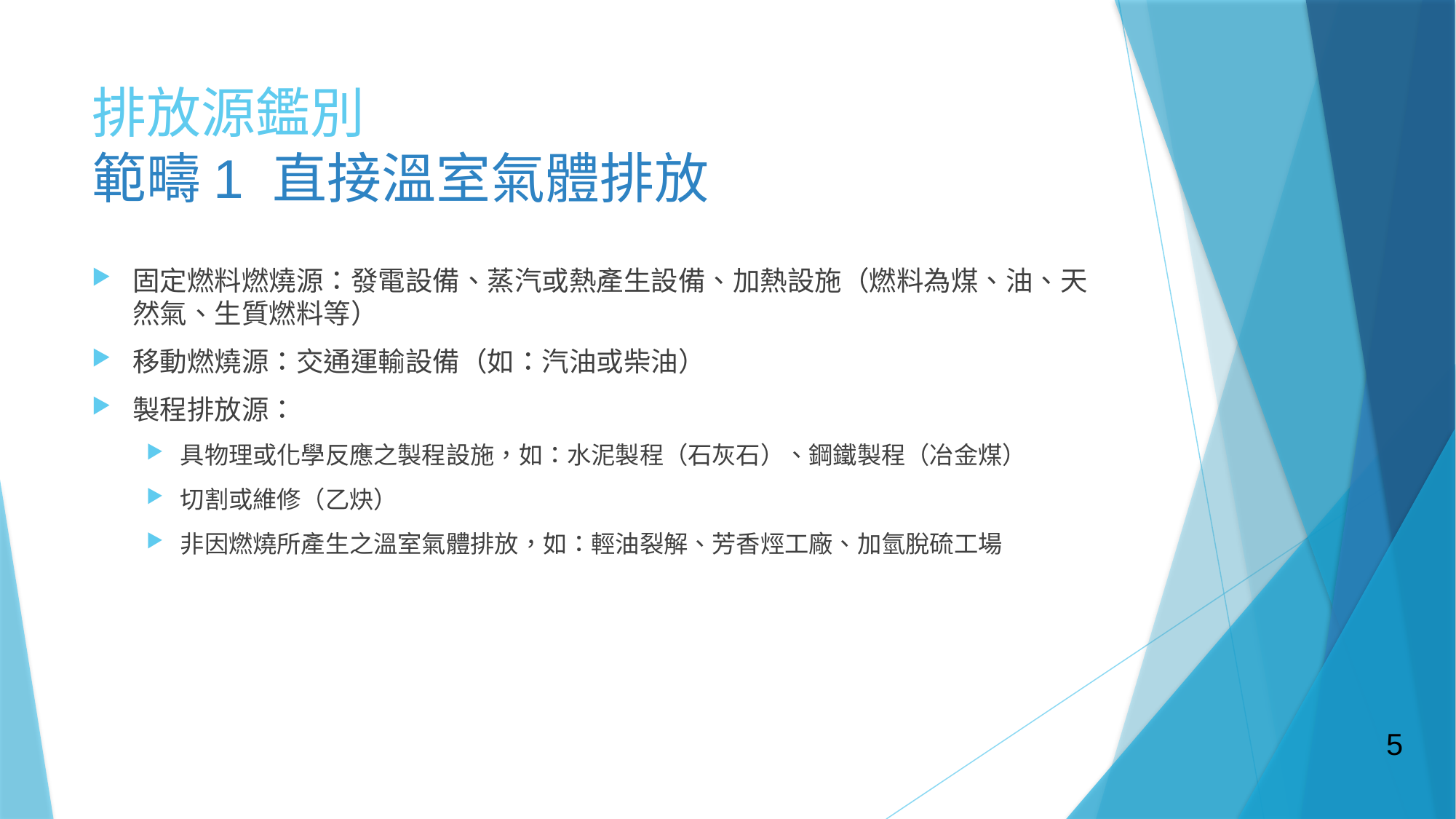

# 排放源鑑別 範疇1 直接溫室氣體排放
固定燃料燃燒源：發電設備、蒸汽或熱產生設備、加熱設施（燃料為煤、油、天然氣、生質燃料等）
移動燃燒源：交通運輸設備（如：汽油或柴油）
製程排放源：
具物理或化學反應之製程設施，如：水泥製程（石灰石）、鋼鐵製程（冶金煤）
切割或維修（乙炔）
非因燃燒所產生之溫室氣體排放，如：輕油裂解、芳香烴工廠、加氫脫硫工場

5